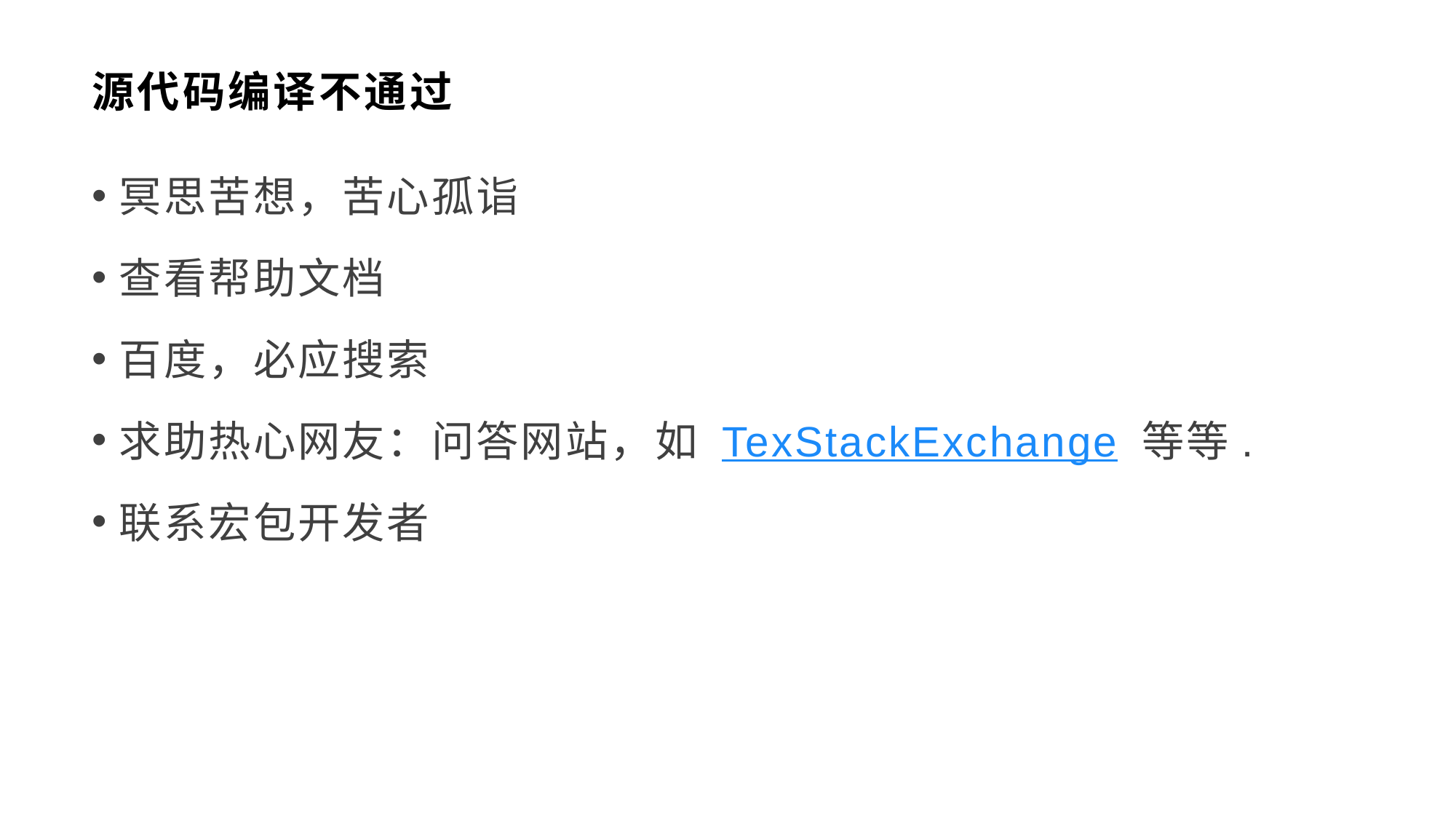

# 源代码编译不通过
冥思苦想，苦心孤诣
查看帮助文档
百度，必应搜索
求助热心网友：问答网站，如 TexStackExchange 等等.
联系宏包开发者